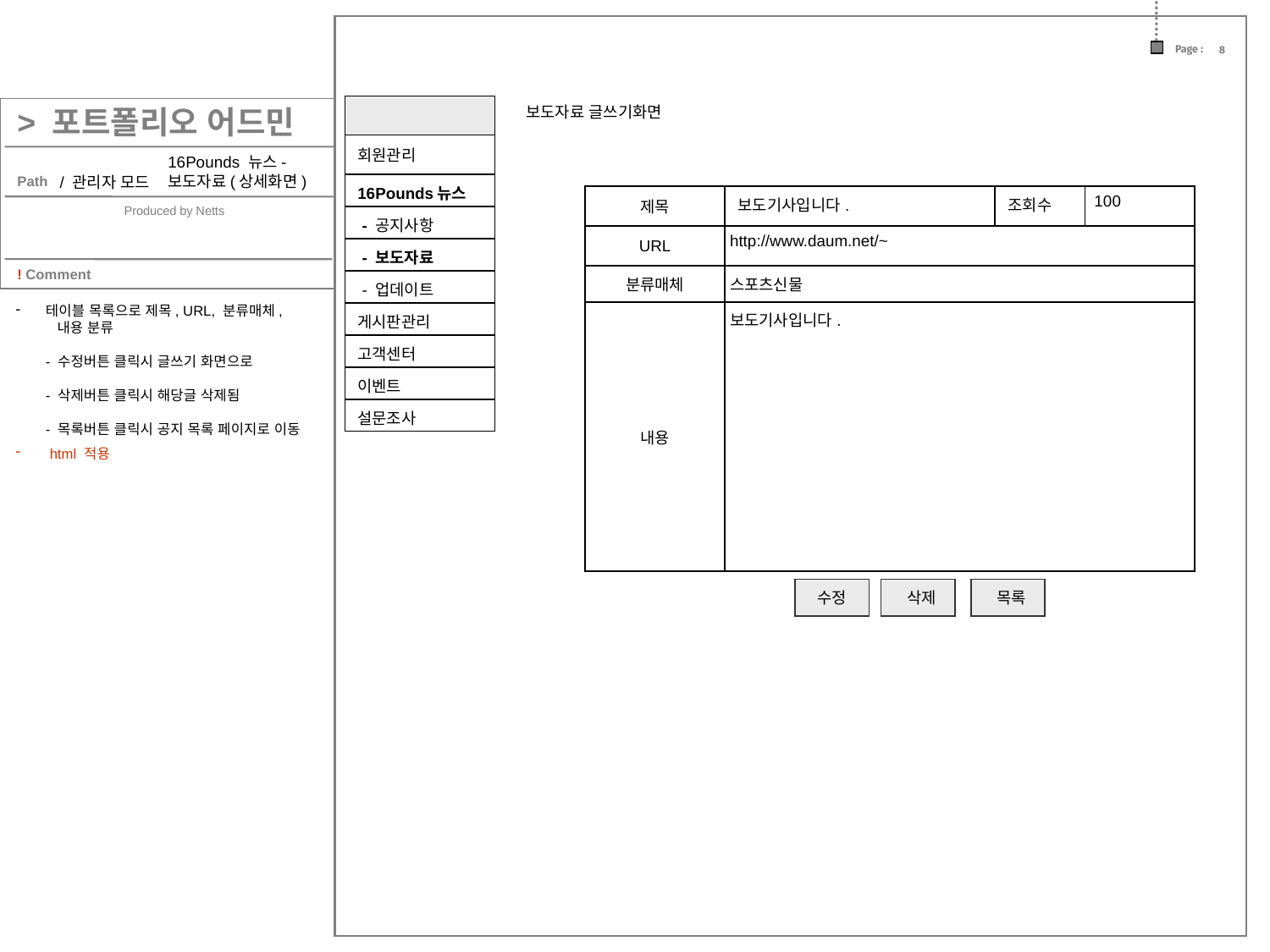

|  |
| --- |
| 회원관리 |
| 16Pounds뉴스 |
| - 공지사항 |
| - 보도자료 |
| - 업데이트 |
| 게시판관리 |
| 고객센터 |
| 이벤트 |
| 설문조사 |
보도자료 글쓰기화면
# 16Pounds 뉴스- 보도자료(상세화면)
/ 관리자 모드
| 제목 | 보도기사입니다. | 조회수 | 100 |
| --- | --- | --- | --- |
| URL | http://www.daum.net/~ |  |  |
| 분류매체 | 스포츠신물 |  |  |
| 내용 | 보도기사입니다. |  |  |

테이블 목록으로 제목, URL, 분류매체,
  내용 분류
- 수정버튼 클릭시 글쓰기 화면으로
- 삭제버튼 클릭시 해당글 삭제됨
- 목록버튼 클릭시 공지 목록 페이지로 이동
 html 적용
수정
 삭제
 목록